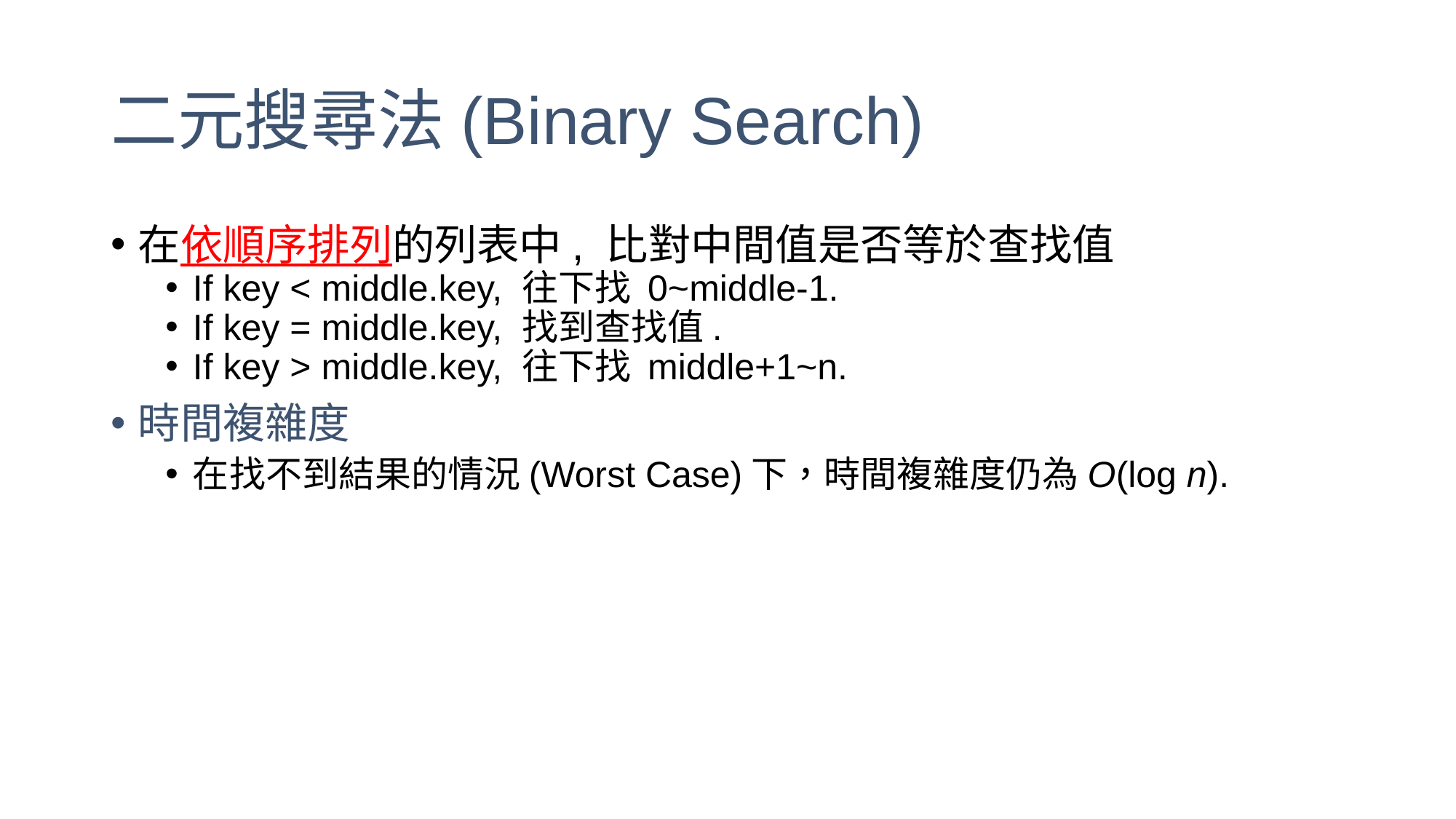

# 二元搜尋法(Binary Search)
在依順序排列的列表中, 比對中間值是否等於查找值
If key < middle.key, 往下找 0~middle-1.
If key = middle.key, 找到查找值.
If key > middle.key, 往下找 middle+1~n.
時間複雜度
在找不到結果的情況(Worst Case)下，時間複雜度仍為O(log n).